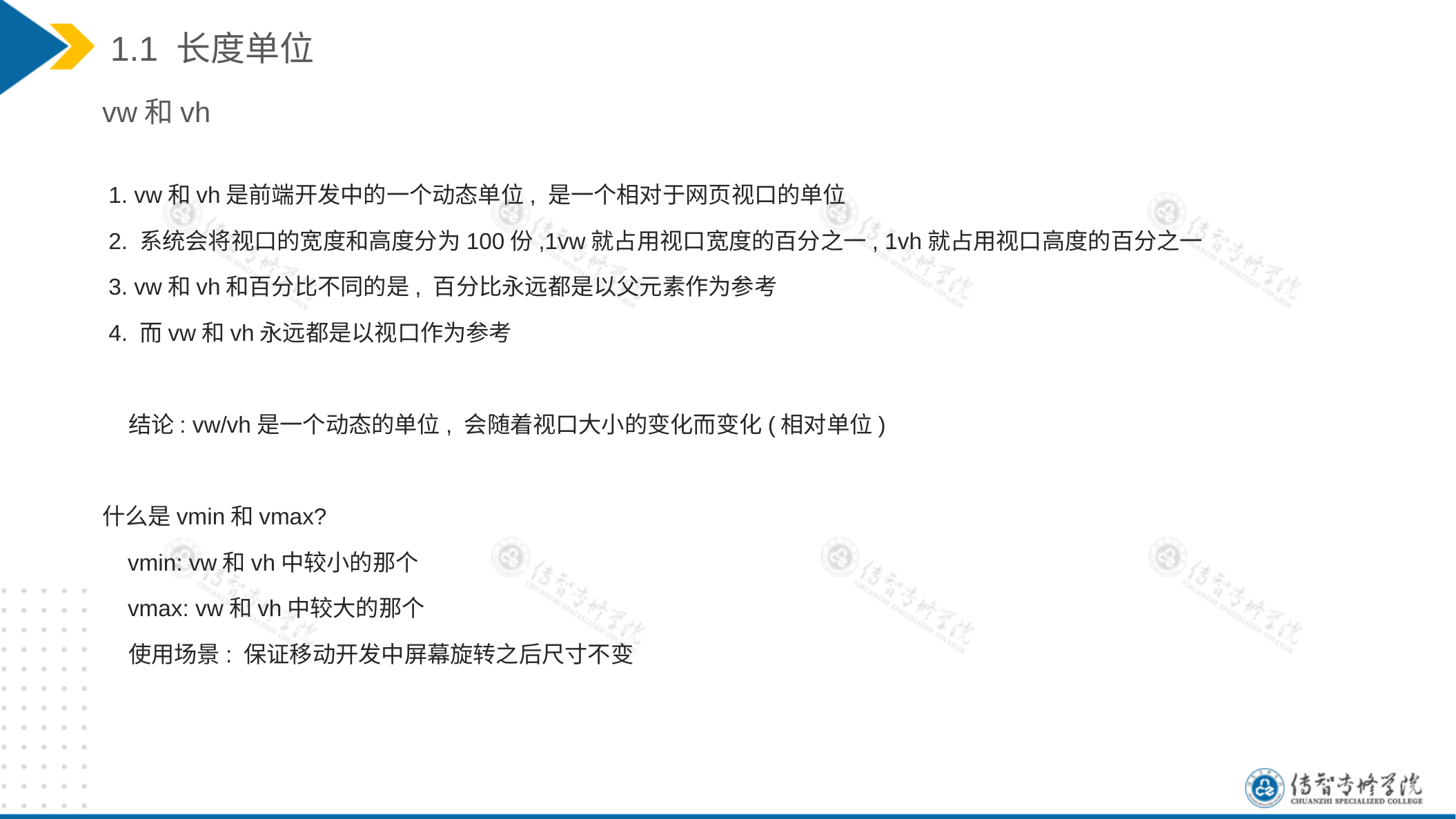

1.1 长度单位
vw和vh

 1. vw和vh是前端开发中的一个动态单位, 是一个相对于网页视口的单位
 2. 系统会将视口的宽度和高度分为100份,1vw就占用视口宽度的百分之一, 1vh就占用视口高度的百分之一
 3. vw和vh和百分比不同的是, 百分比永远都是以父元素作为参考
 4. 而vw和vh永远都是以视口作为参考

    结论: vw/vh是一个动态的单位, 会随着视口大小的变化而变化(相对单位)

什么是vmin和vmax?
    vmin: vw和vh中较小的那个
    vmax: vw和vh中较大的那个
    使用场景: 保证移动开发中屏幕旋转之后尺寸不变